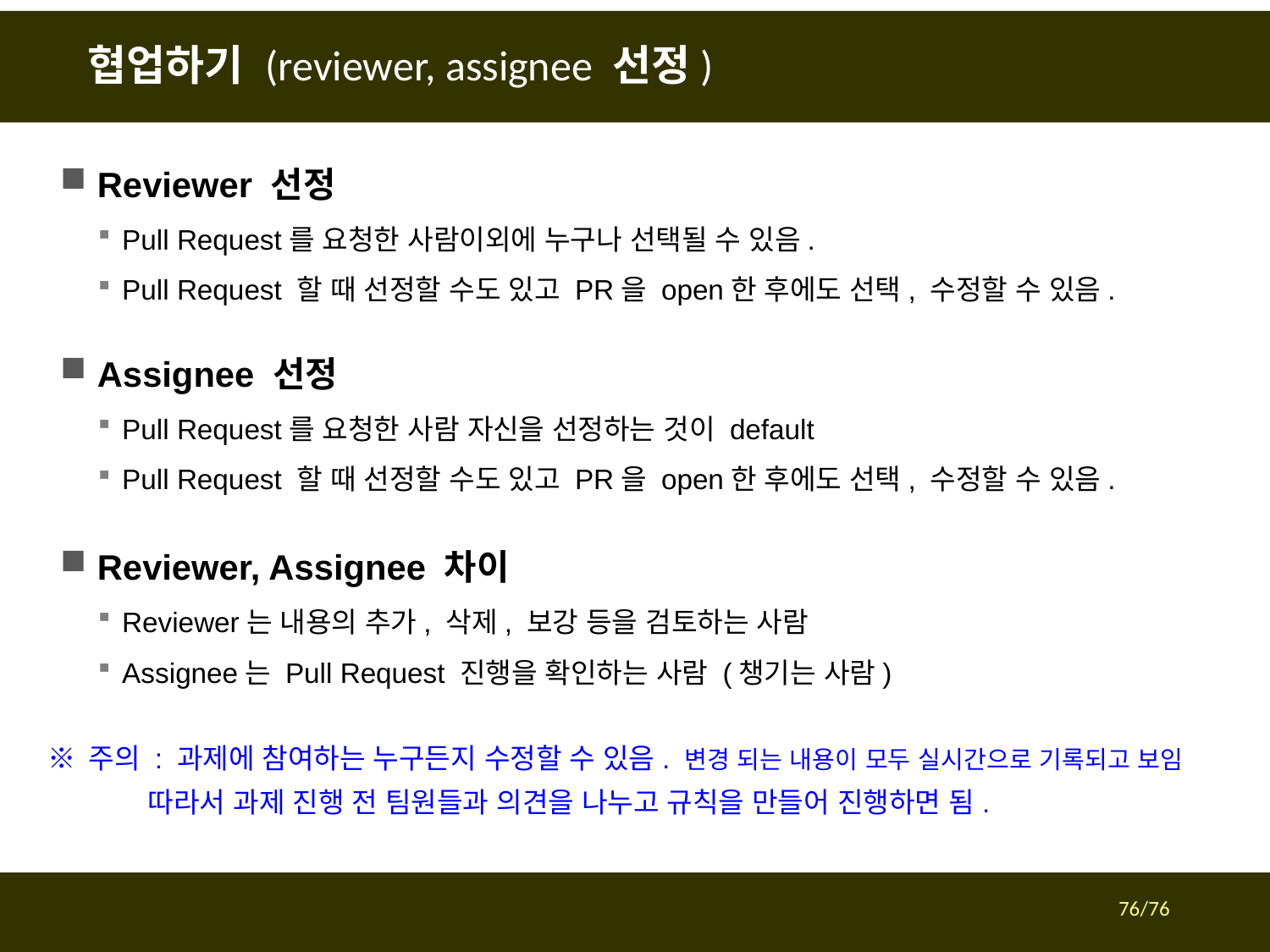

# 협업하기 (reviewer, assignee 선정)
Reviewer 선정
Pull Request를 요청한 사람이외에 누구나 선택될 수 있음.
Pull Request 할 때 선정할 수도 있고 PR을 open한 후에도 선택, 수정할 수 있음.

Assignee 선정
Pull Request를 요청한 사람 자신을 선정하는 것이 default
Pull Request 할 때 선정할 수도 있고 PR을 open한 후에도 선택, 수정할 수 있음.

Reviewer, Assignee 차이
Reviewer는 내용의 추가, 삭제, 보강 등을 검토하는 사람
Assignee는 Pull Request 진행을 확인하는 사람 (챙기는 사람)

※ 주의 : 과제에 참여하는 누구든지 수정할 수 있음. 변경 되는 내용이 모두 실시간으로 기록되고 보임
            따라서 과제 진행 전 팀원들과 의견을 나누고 규칙을 만들어 진행하면 됨.
76/76